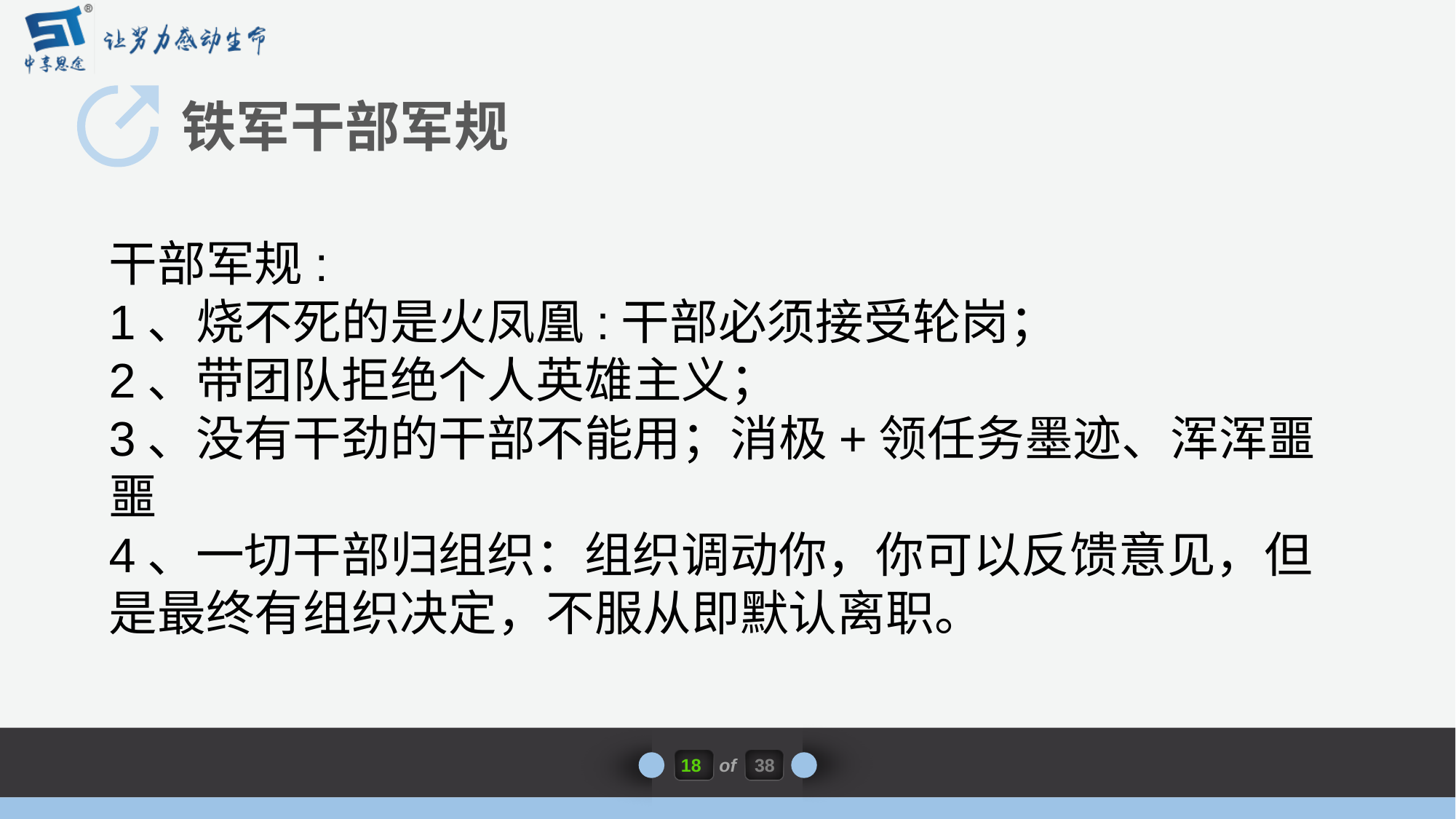

铁军干部军规
干部军规:
1、烧不死的是火凤凰:干部必须接受轮岗；
2、带团队拒绝个人英雄主义；
3、没有干劲的干部不能用；消极+领任务墨迹、浑浑噩噩
4、一切干部归组织：组织调动你，你可以反馈意见，但是最终有组织决定，不服从即默认离职。